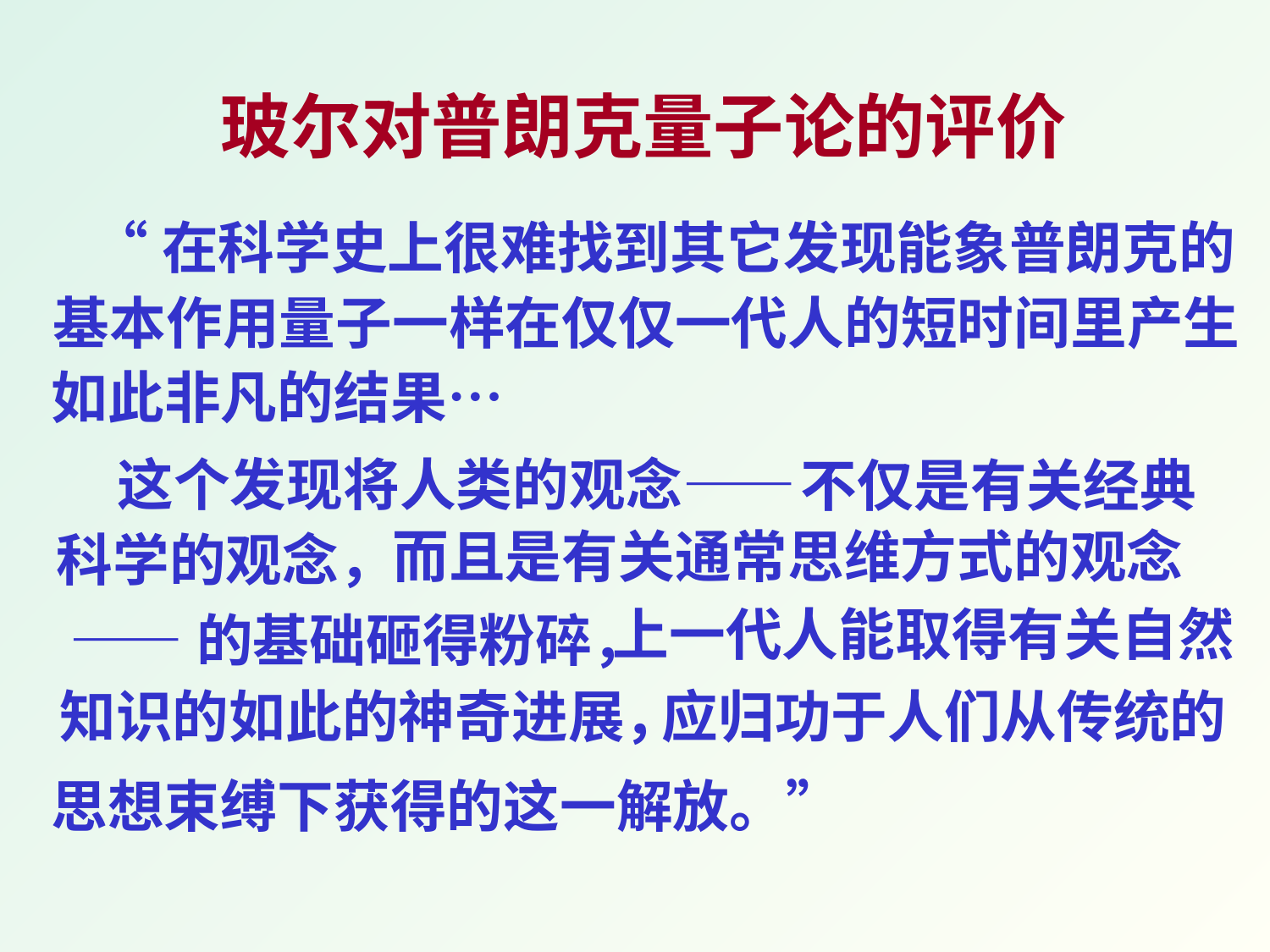

玻尔对普朗克量子论的评价
 “在科学史上很难找到其它发现能象普朗克的
基本作用量子一样在仅仅一代人的短时间里产生
如此非凡的结果…
这个发现将人类的观念——
不仅是有关经典
而且是有关通常思维方式的观念
科学的观念，
上一代人能取得有关自然
——的基础砸得粉碎，
知识的如此的神奇进展，
应归功于人们从传统的
思想束缚下获得的这一解放。”